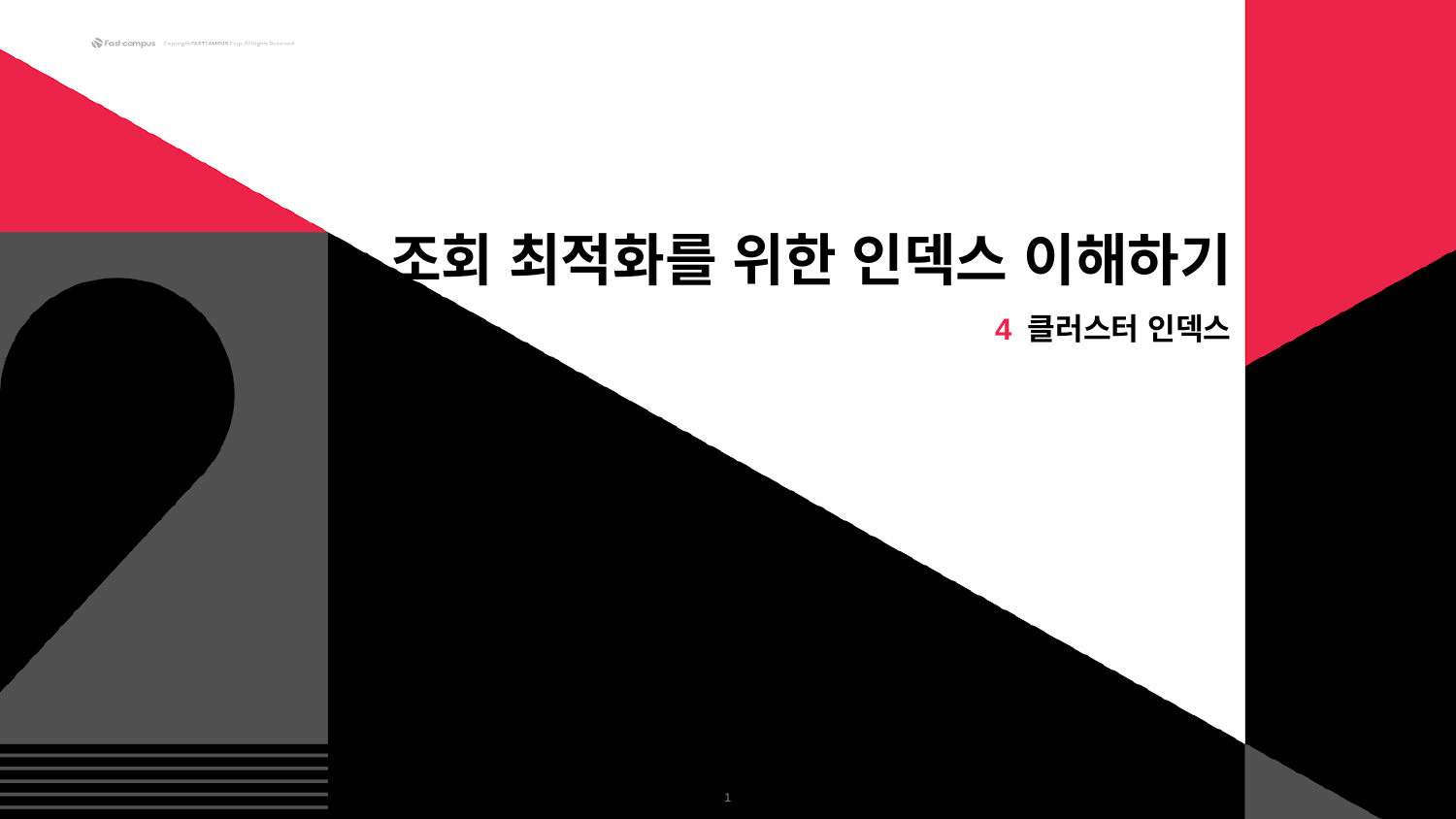

조회 최적화를 위한 인덱스 이해하기

4 클러스터 인덱스
1